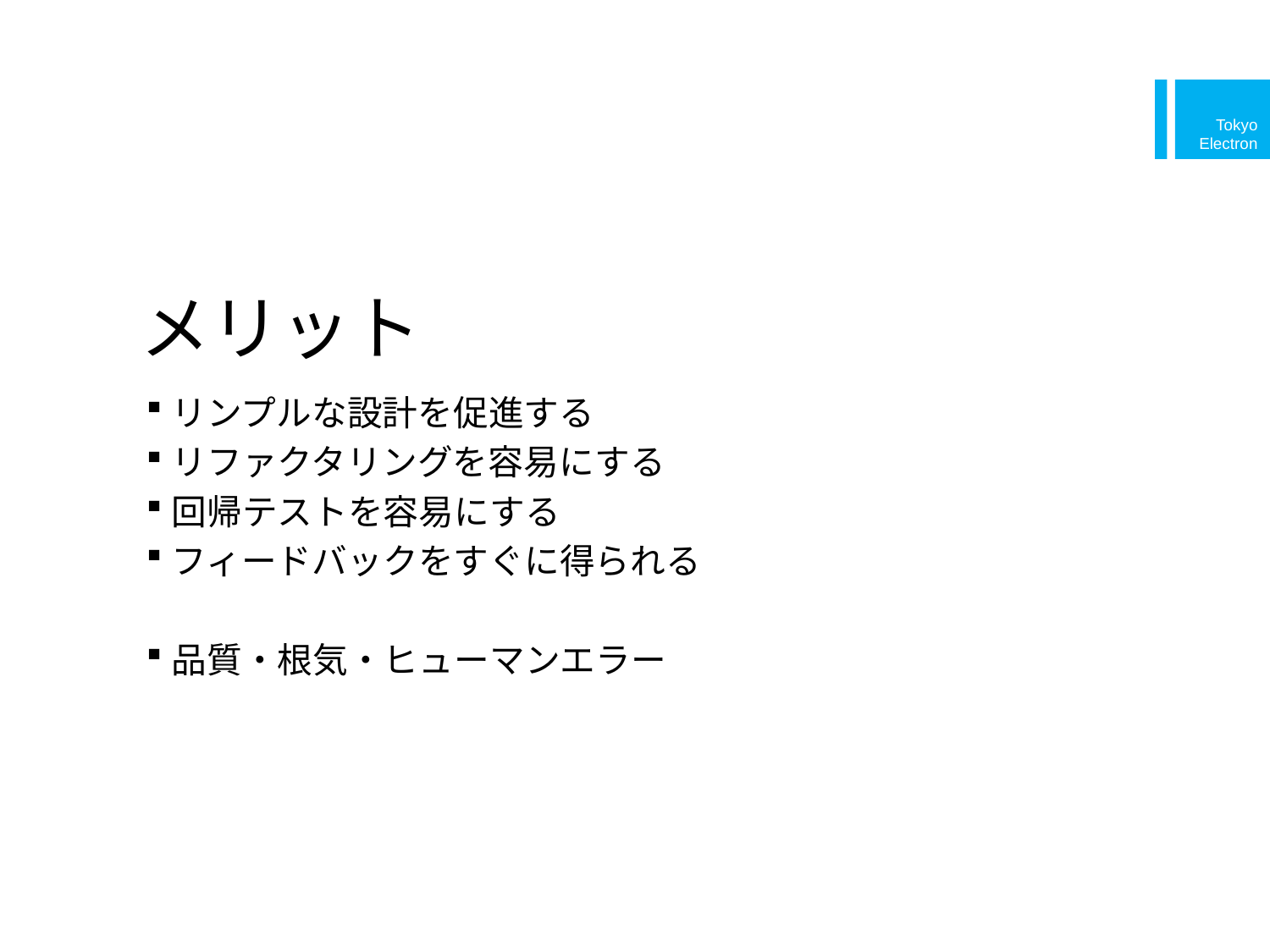

# メリット
リンプルな設計を促進する
リファクタリングを容易にする
回帰テストを容易にする
フィードバックをすぐに得られる

品質・根気・ヒューマンエラー